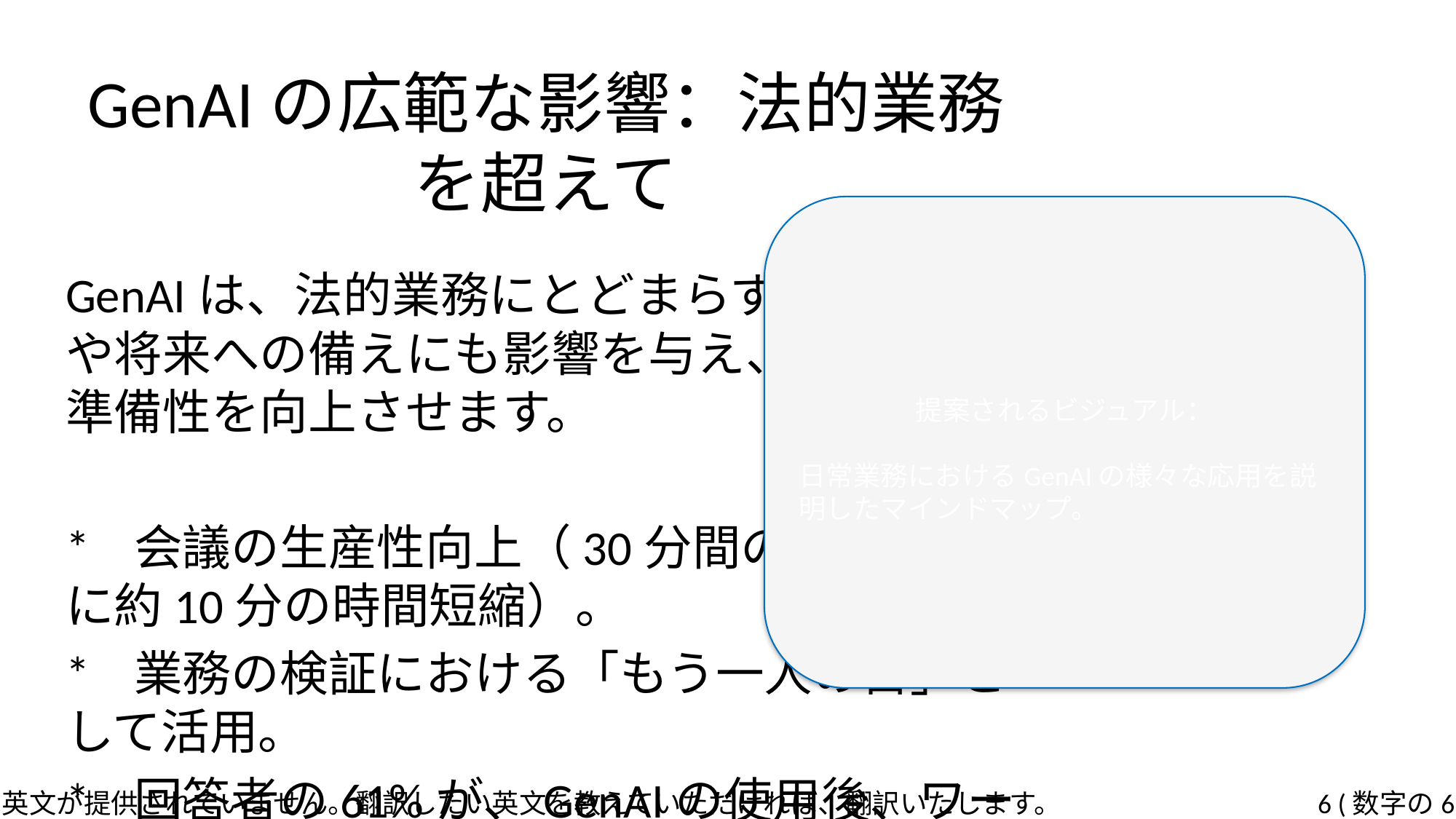

# GenAIの広範な影響：法的業務を超えて

GenAIは、法的業務にとどまらず、日常業務や将来への備えにも影響を与え、効率性と準備性を向上させます。

*   会議の生産性向上（30分間の通話ごとに約10分の時間短縮）。
*   業務の検証における「もう一人の目」として活用。
*   回答者の61%が、GenAIの使用後、ワークロードの管理がより容易になったと感じています。
*   88%が、GenAIの使用後、将来への備えがよりできたと感じています。

提案されるビジュアル：

日常業務におけるGenAIの様々な応用を説明したマインドマップ。

申し訳ありませんが、翻訳したい英文が提供されていません。翻訳したい英文を教えていただければ、翻訳いたします。

6 (数字の6)